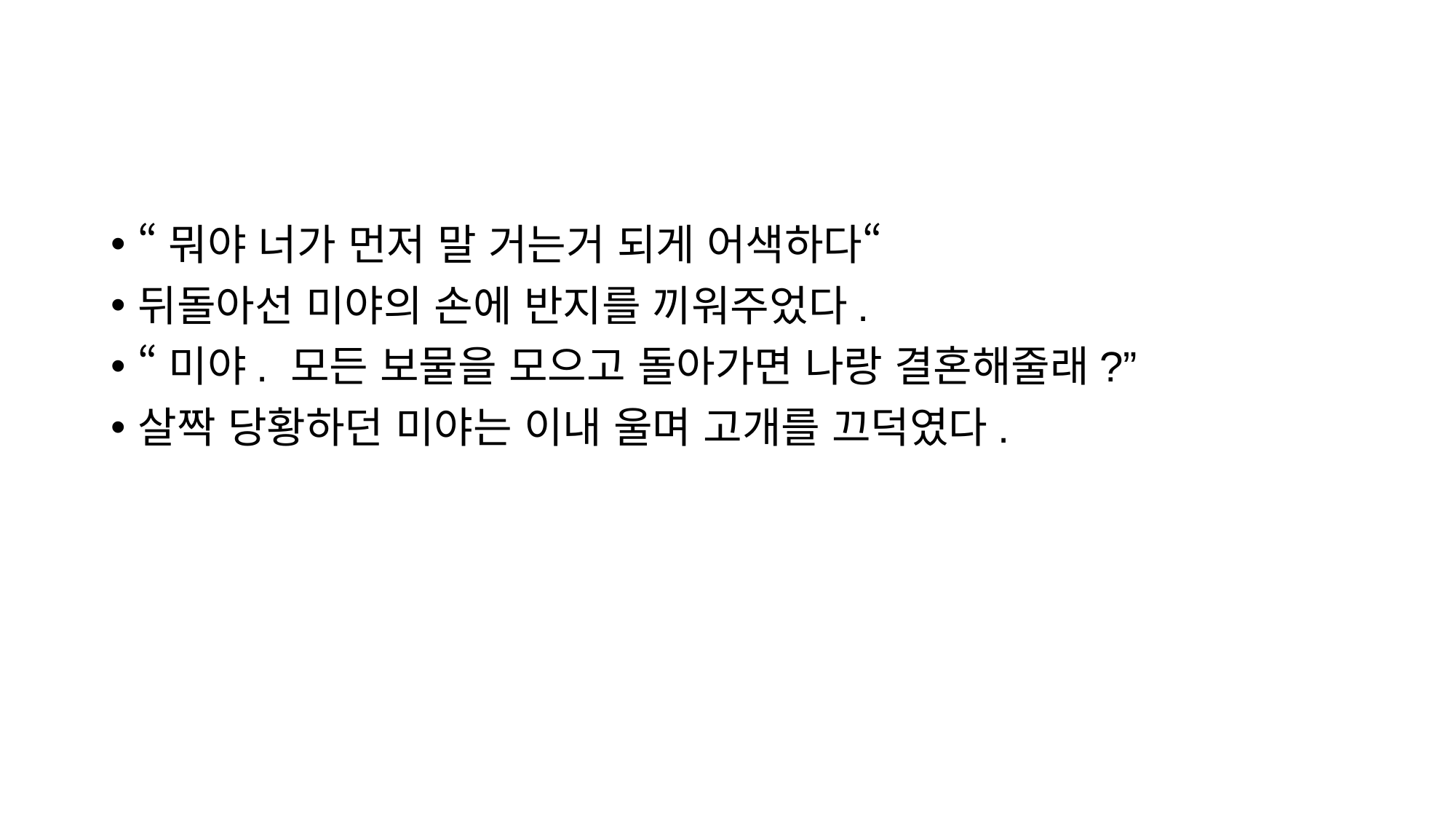

#
“뭐야 너가 먼저 말 거는거 되게 어색하다“
뒤돌아선 미야의 손에 반지를 끼워주었다.
“미야. 모든 보물을 모으고 돌아가면 나랑 결혼해줄래?”
살짝 당황하던 미야는 이내 울며 고개를 끄덕였다.